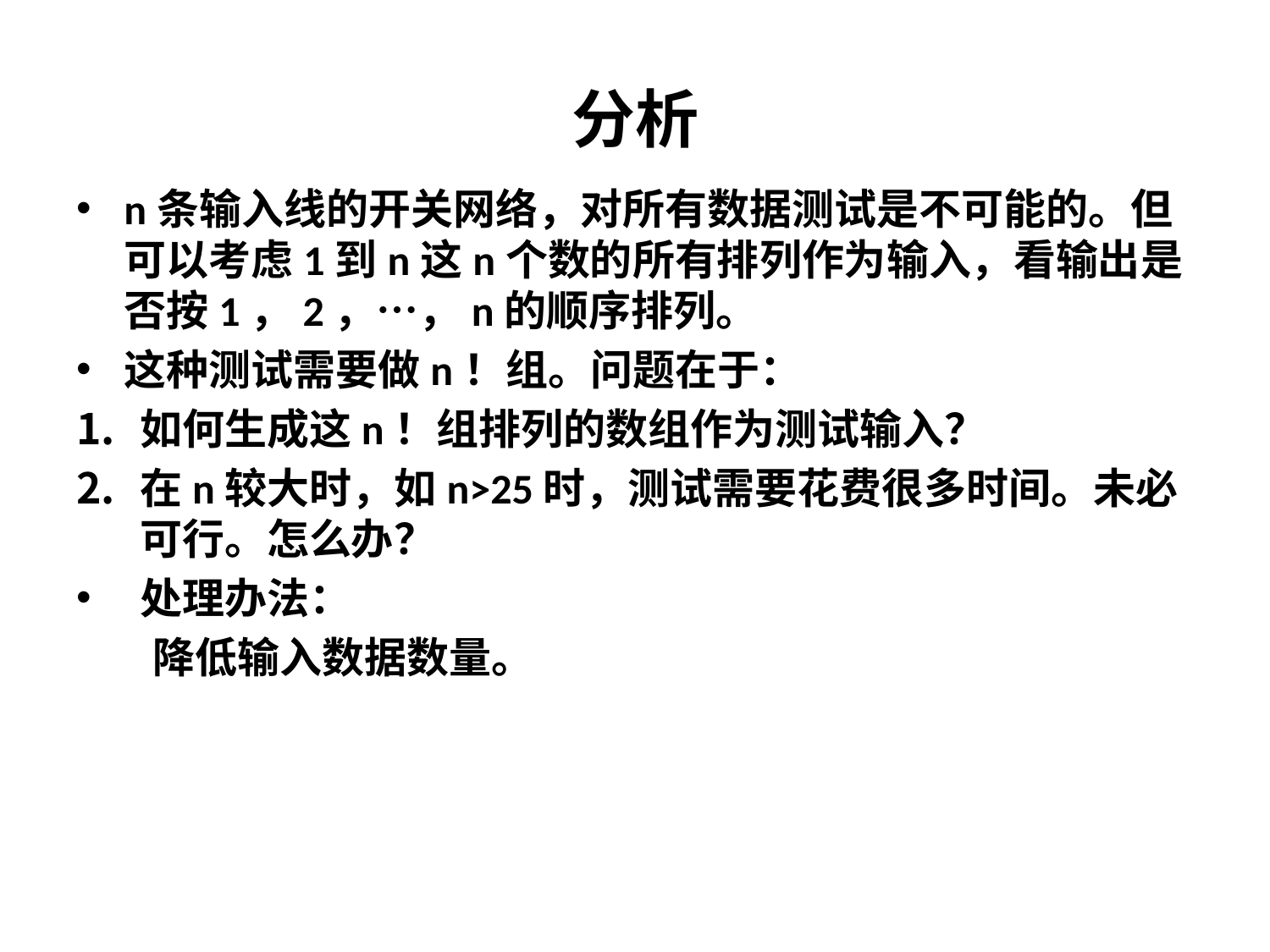

# 分析
n条输入线的开关网络，对所有数据测试是不可能的。但可以考虑1到n这n个数的所有排列作为输入，看输出是否按1，2，…，n的顺序排列。
这种测试需要做n！组。问题在于：
如何生成这n！组排列的数组作为测试输入？
在n较大时，如n>25时，测试需要花费很多时间。未必可行。怎么办？
处理办法：
       降低输入数据数量。